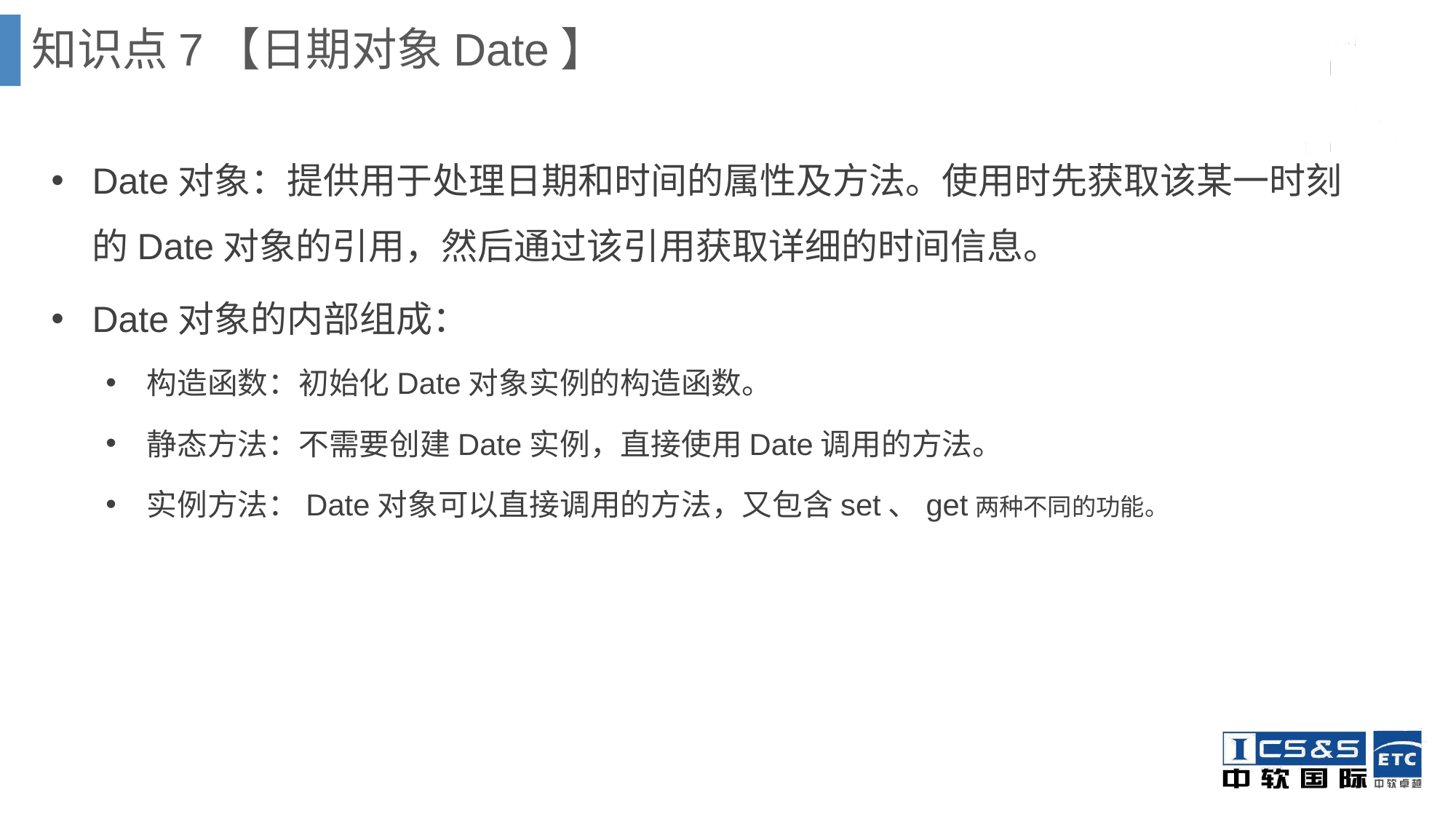

知识点7【日期对象Date】
Date对象：提供用于处理日期和时间的属性及方法。使用时先获取该某一时刻的Date对象的引用，然后通过该引用获取详细的时间信息。
Date对象的内部组成：
构造函数：初始化Date对象实例的构造函数。
静态方法：不需要创建Date实例，直接使用Date调用的方法。
实例方法：Date对象可以直接调用的方法，又包含set、get两种不同的功能。